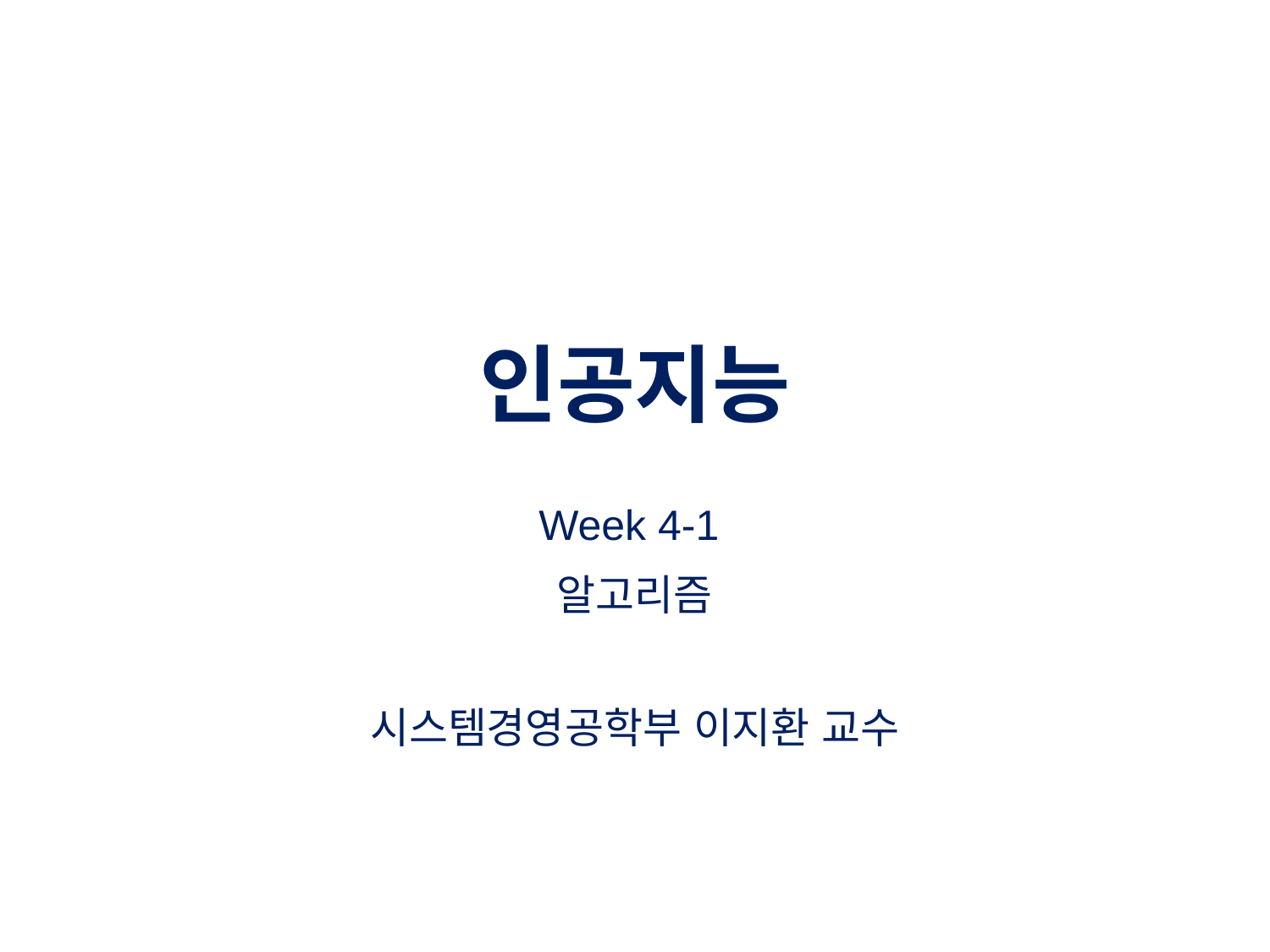

# 인공지능
Week 4-1
알고리즘

시스템경영공학부 이지환 교수